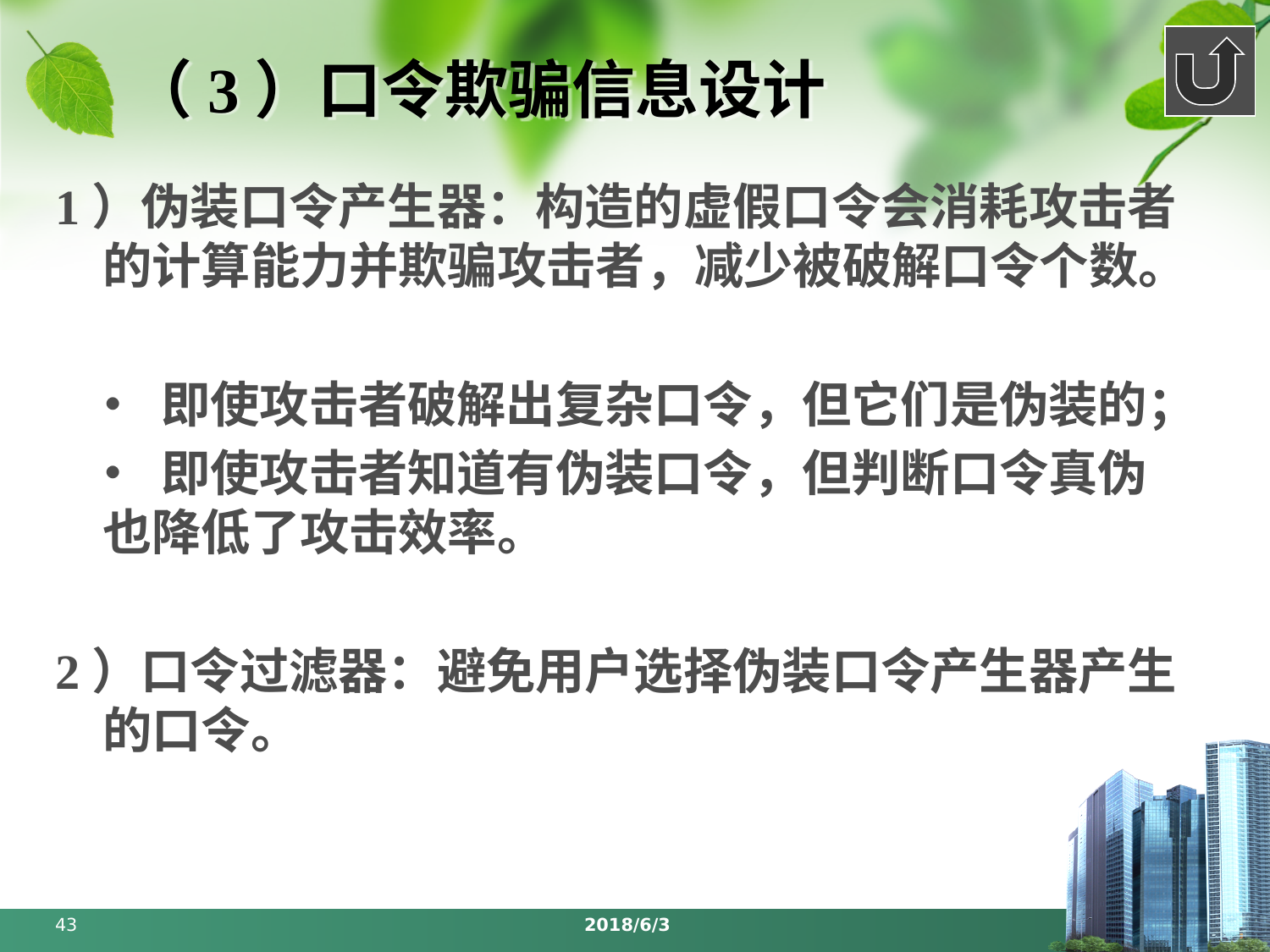

# （3）口令欺骗信息设计
1）伪装口令产生器：构造的虚假口令会消耗攻击者的计算能力并欺骗攻击者，减少被破解口令个数。

   • 即使攻击者破解出复杂口令，但它们是伪装的；
   • 即使攻击者知道有伪装口令，但判断口令真伪也降低了攻击效率。

2）口令过滤器：避免用户选择伪装口令产生器产生的口令。
43
2018/6/3